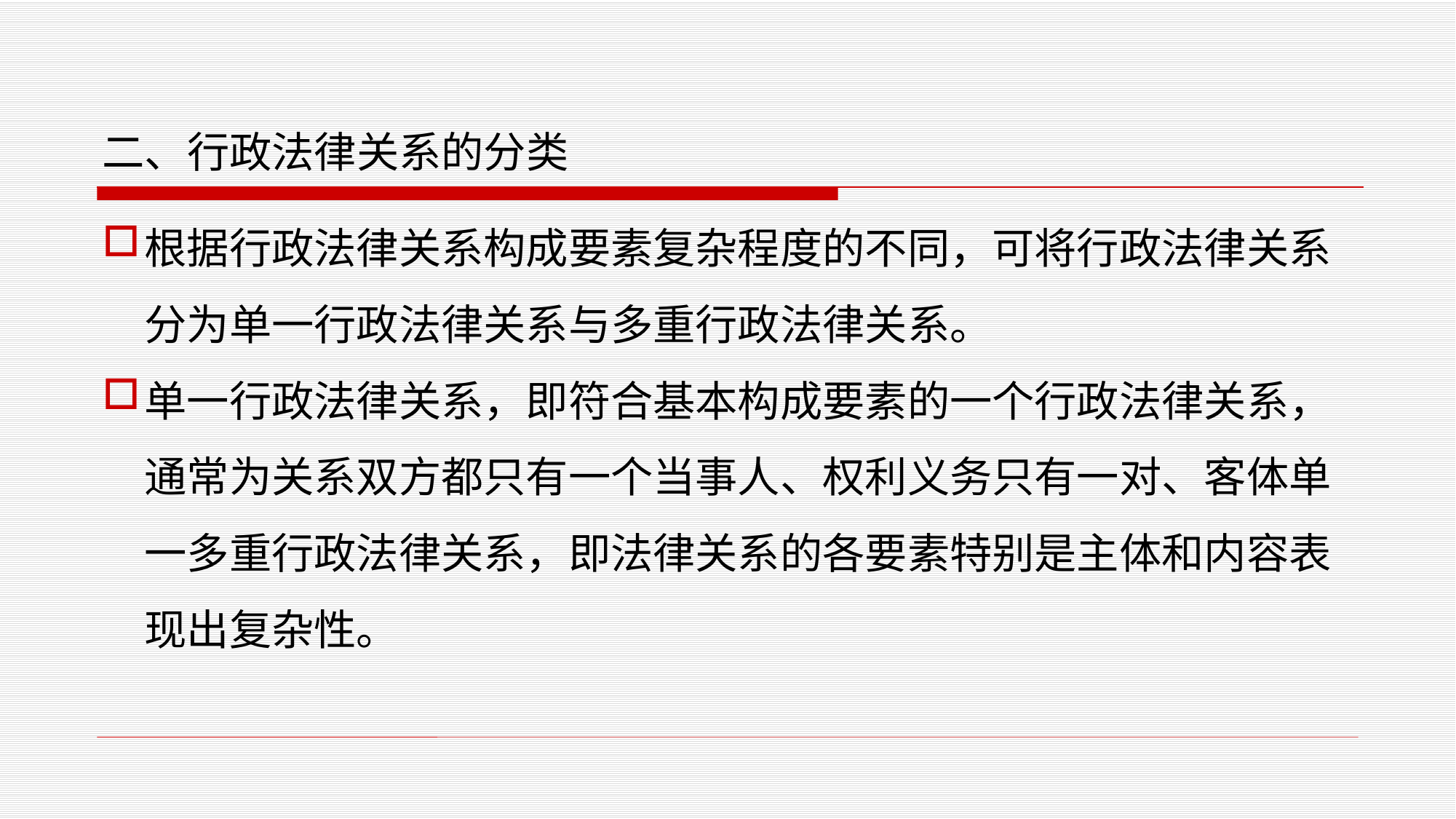

# 二、行政法律关系的分类
根据行政法律关系构成要素复杂程度的不同，可将行政法律关系分为单一行政法律关系与多重行政法律关系。
单一行政法律关系，即符合基本构成要素的一个行政法律关系，通常为关系双方都只有一个当事人、权利义务只有一对、客体单一多重行政法律关系，即法律关系的各要素特别是主体和内容表现出复杂性。